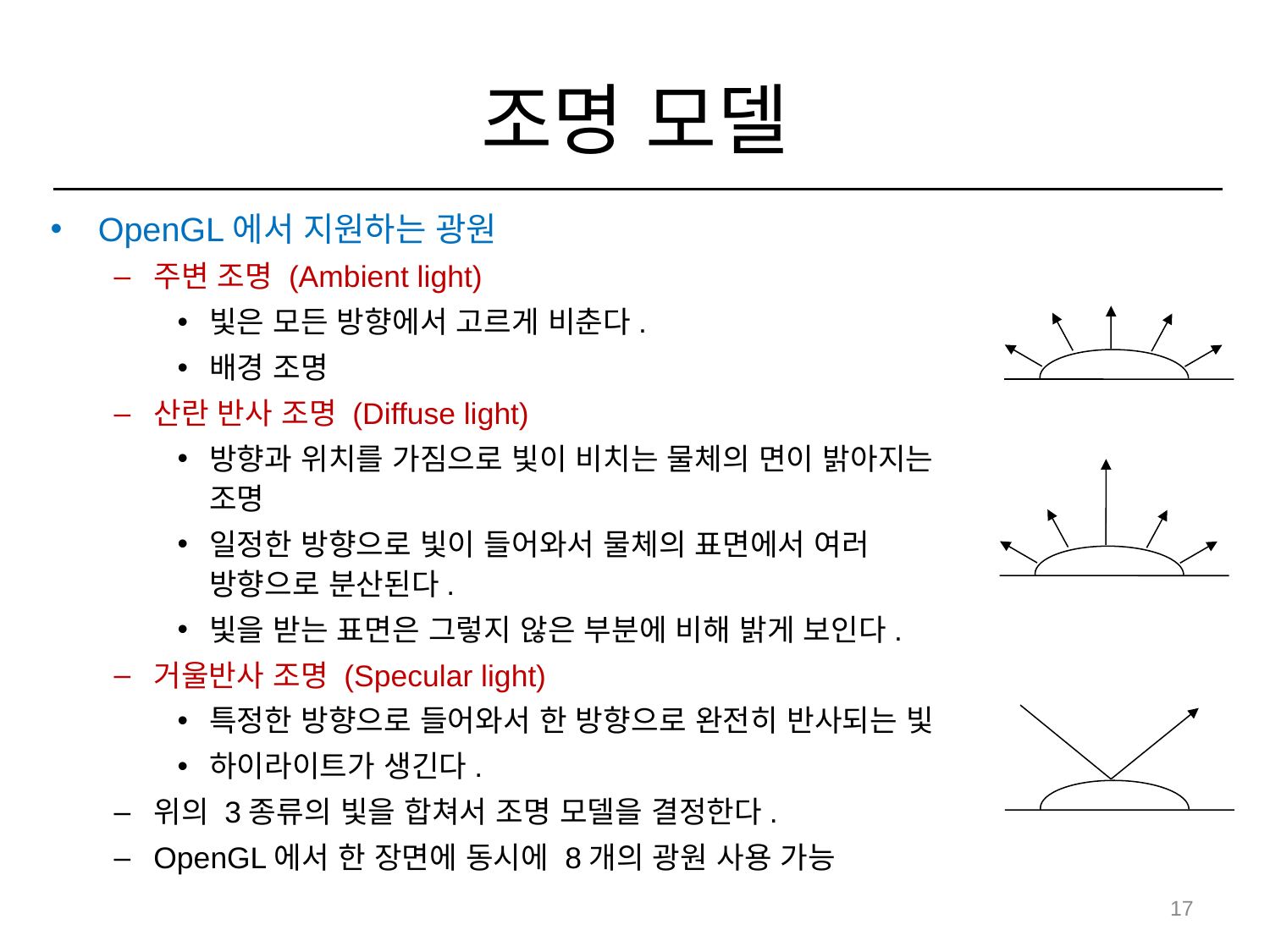

# 조명 모델
OpenGL에서 지원하는 광원
주변 조명 (Ambient light)
빛은 모든 방향에서 고르게 비춘다.
배경 조명
산란 반사 조명 (Diffuse light)
방향과 위치를 가짐으로 빛이 비치는 물체의 면이 밝아지는 조명
일정한 방향으로 빛이 들어와서 물체의 표면에서 여러 방향으로 분산된다.
빛을 받는 표면은 그렇지 않은 부분에 비해 밝게 보인다.
거울반사 조명 (Specular light)
특정한 방향으로 들어와서 한 방향으로 완전히 반사되는 빛
하이라이트가 생긴다.
위의 3종류의 빛을 합쳐서 조명 모델을 결정한다.
OpenGL에서 한 장면에 동시에 8개의 광원 사용 가능

17